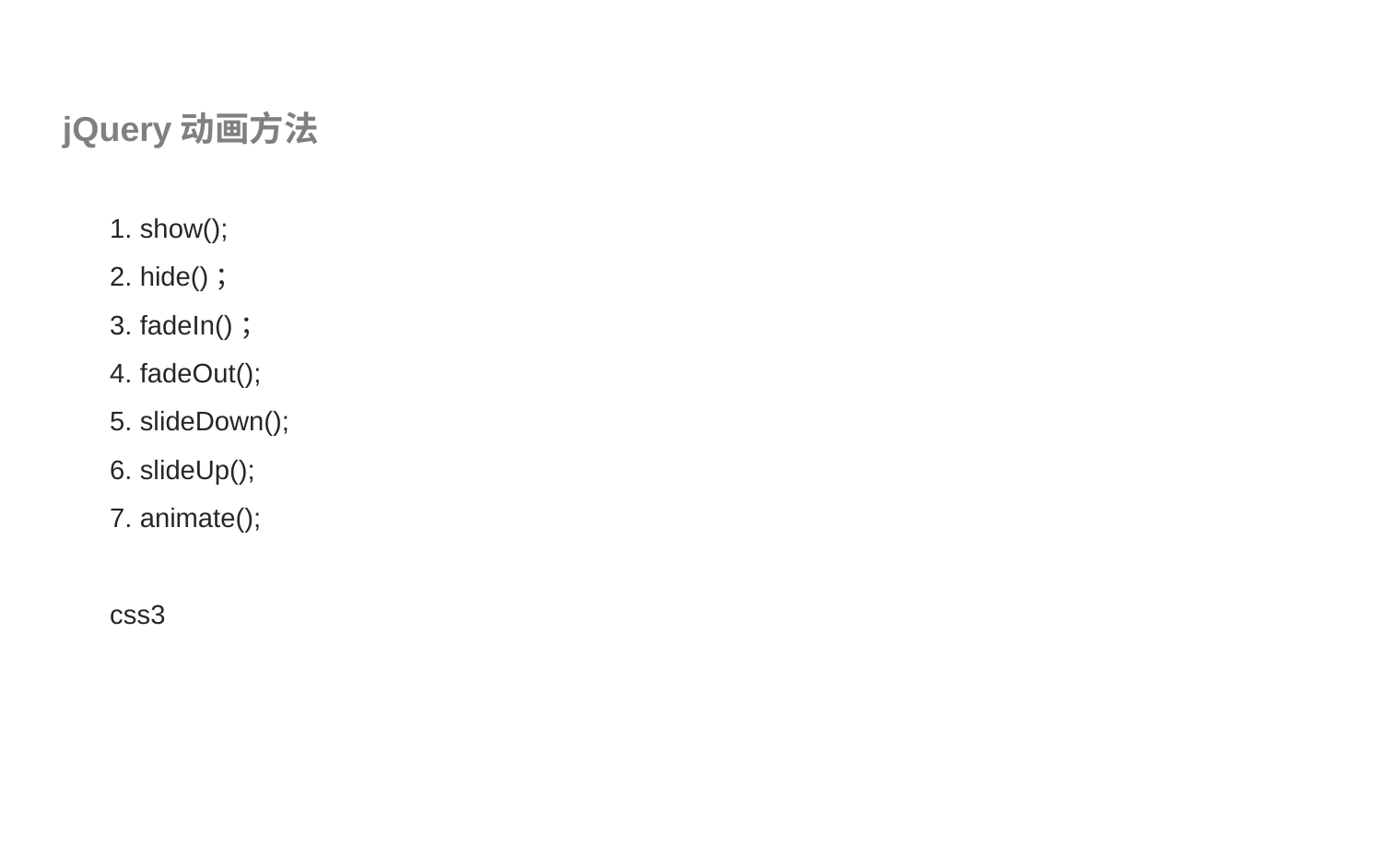

jQuery动画方法
1. show();
2. hide()；
3. fadeIn()；
4. fadeOut();
5. slideDown();
6. slideUp();
7. animate();

css3